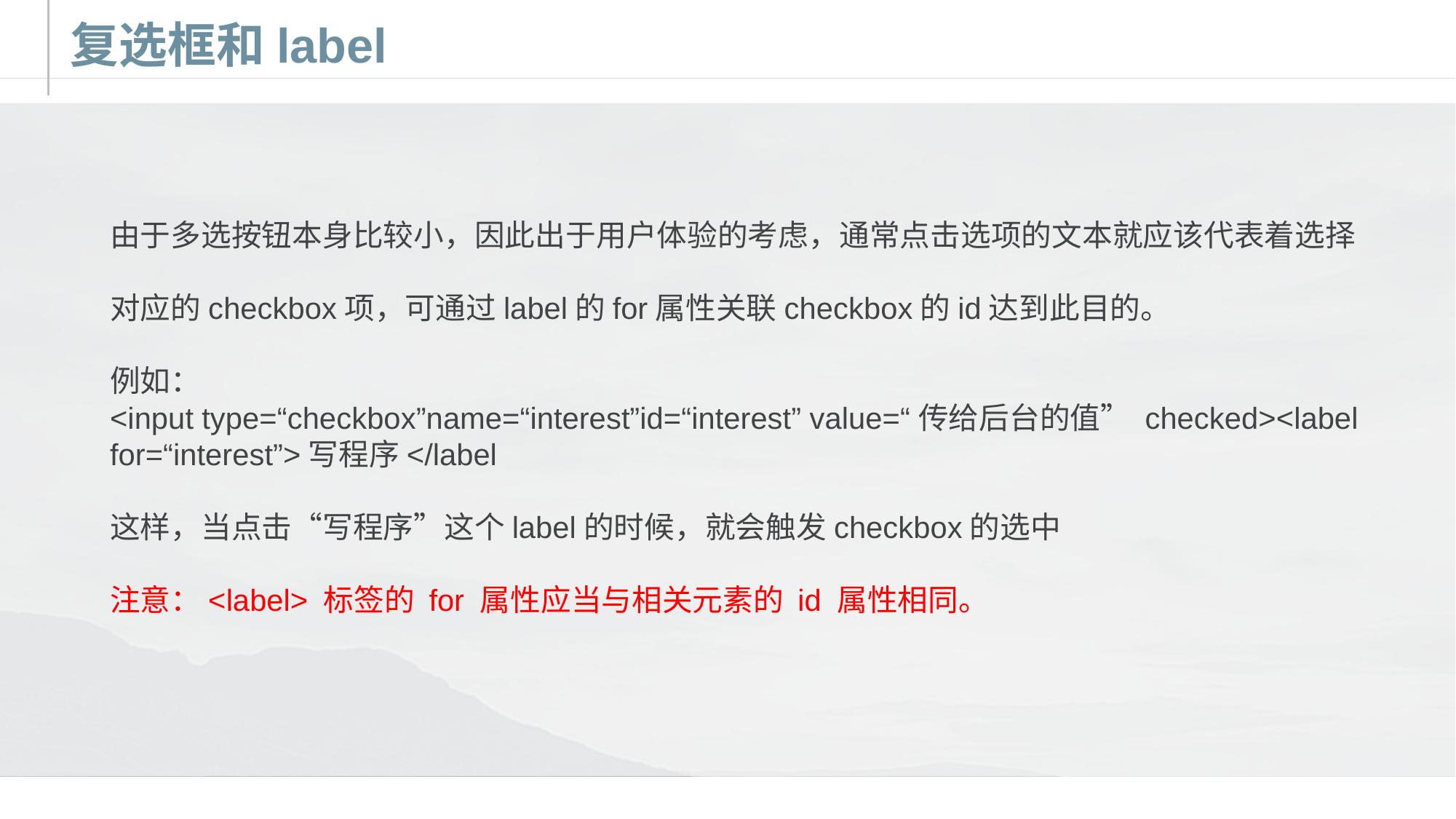

# 复选框和label
由于多选按钮本身比较小，因此出于用户体验的考虑，通常点击选项的文本就应该代表着选择

对应的checkbox项，可通过label的for属性关联checkbox的id达到此目的。

例如：
<input type=“checkbox”name=“interest”id=“interest” value=“传给后台的值” checked><label for=“interest”>写程序</label

这样，当点击“写程序”这个label的时候，就会触发checkbox的选中

注意：<label> 标签的 for 属性应当与相关元素的 id 属性相同。